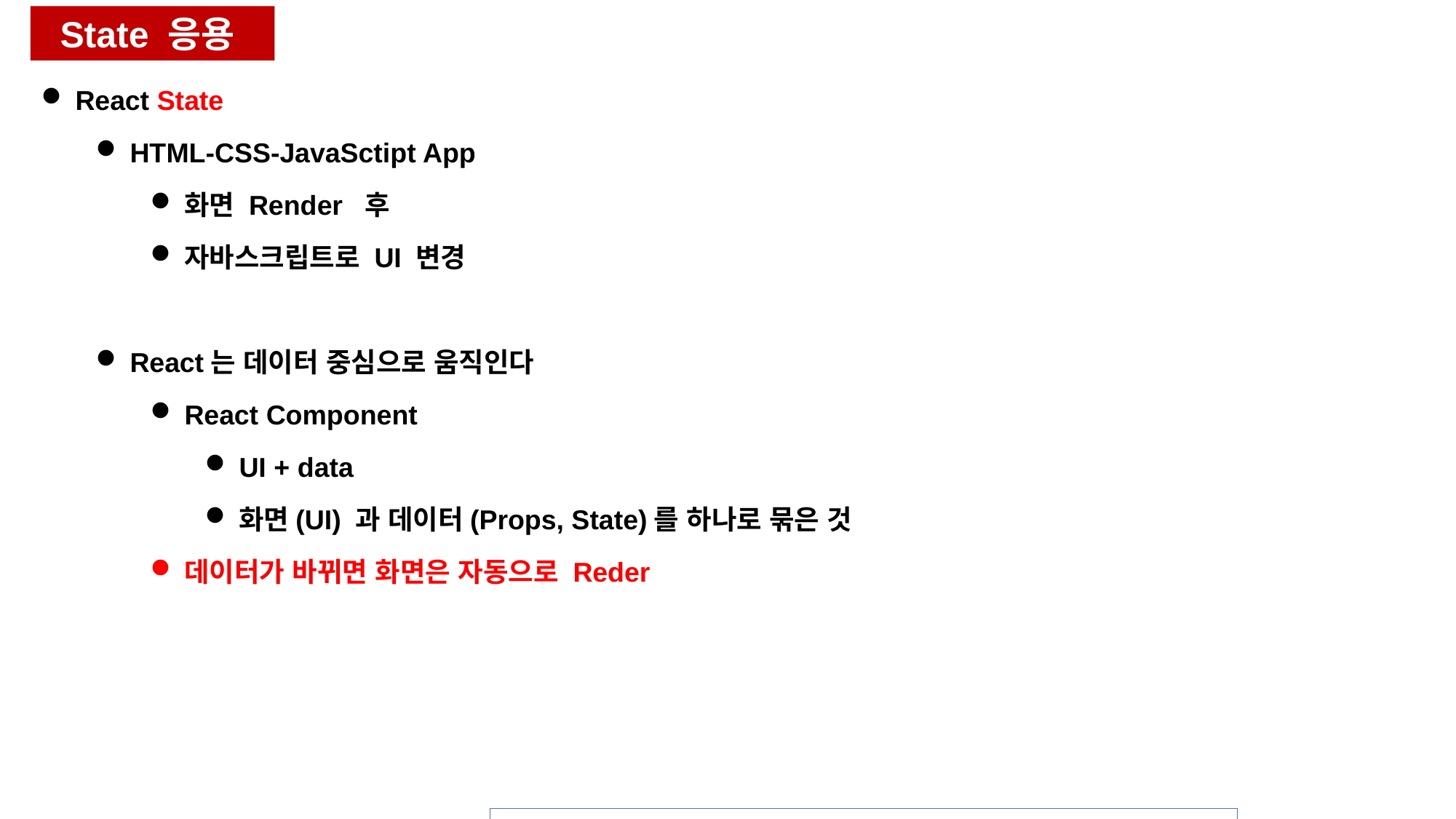

State 응용
React State
HTML-CSS-JavaSctipt App
화면 Render  후
자바스크립트로 UI 변경

React는 데이터 중심으로 움직인다
React Component
UI + data
화면(UI) 과 데이터(Props, State)를 하나로 묶은 것
데이터가 바뀌면 화면은 자동으로 Reder